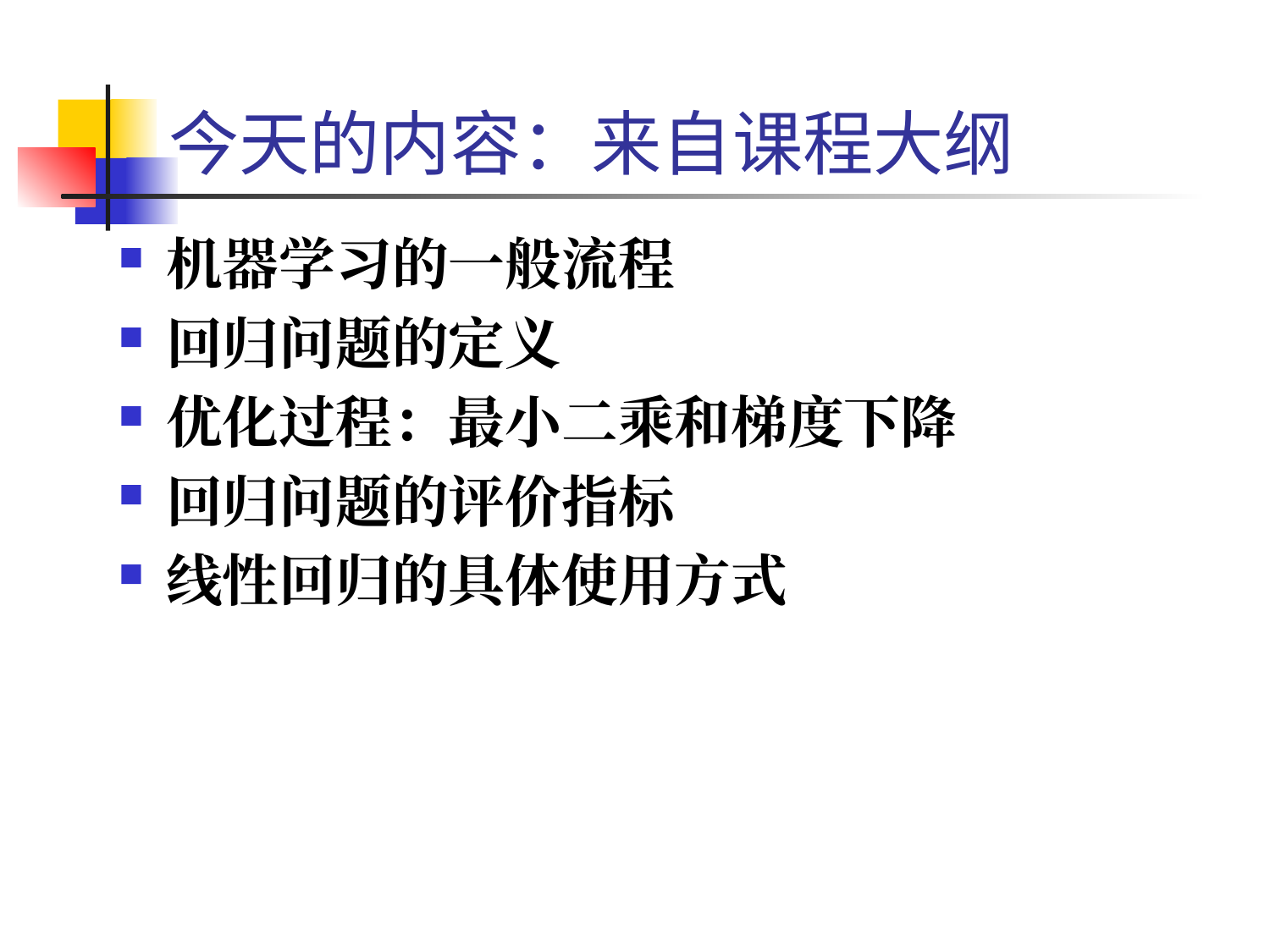

# 今天的内容：来自课程大纲
机器学习的一般流程
回归问题的定义
优化过程：最小二乘和梯度下降
回归问题的评价指标
线性回归的具体使用方式